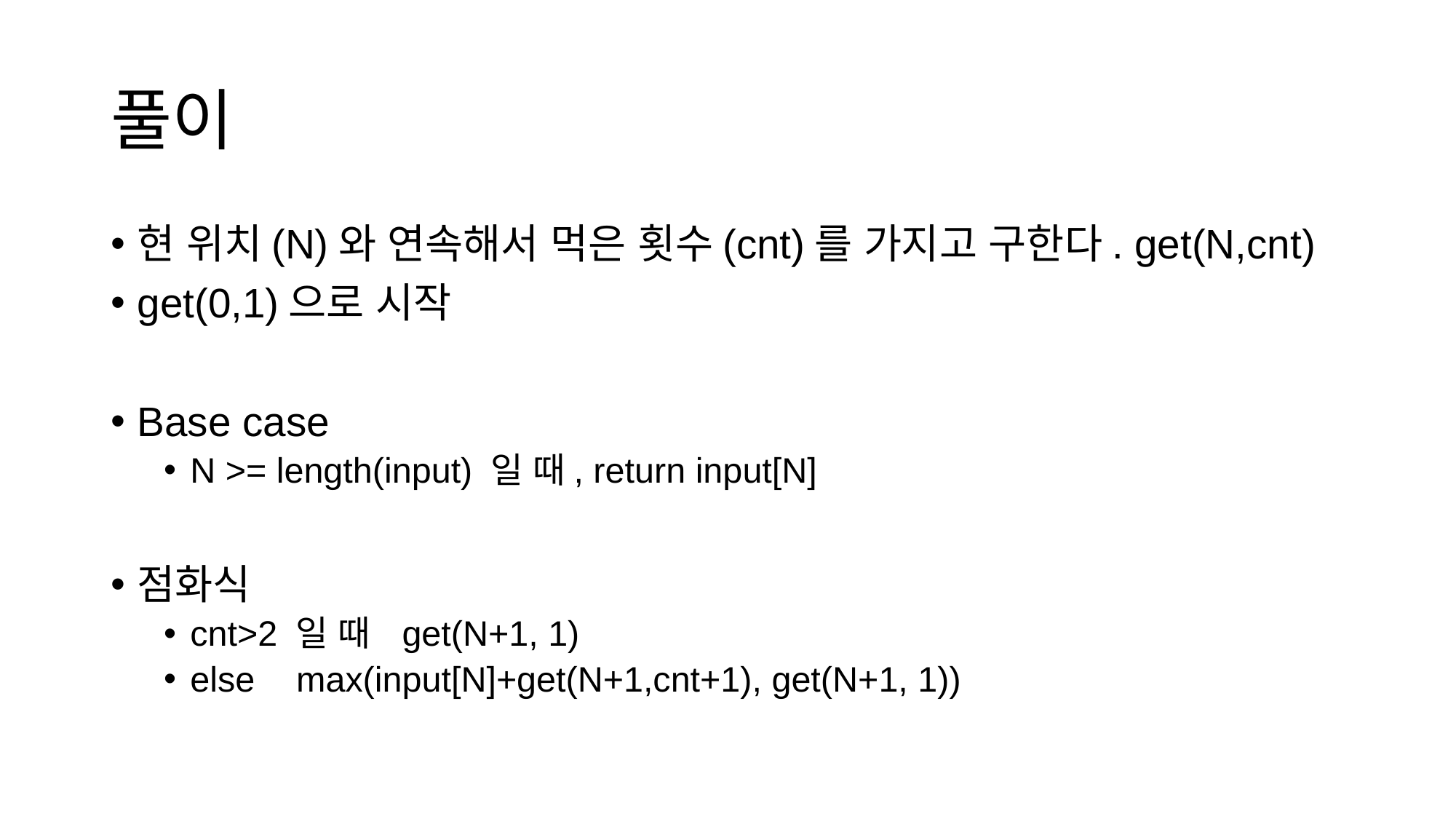

# 풀이
현 위치(N)와 연속해서 먹은 횟수(cnt)를 가지고 구한다. get(N,cnt)
get(0,1)으로 시작

Base case
N >= length(input) 일 때, return input[N]

점화식
cnt>2 일 때	get(N+1, 1)
else		max(input[N]+get(N+1,cnt+1), get(N+1, 1))